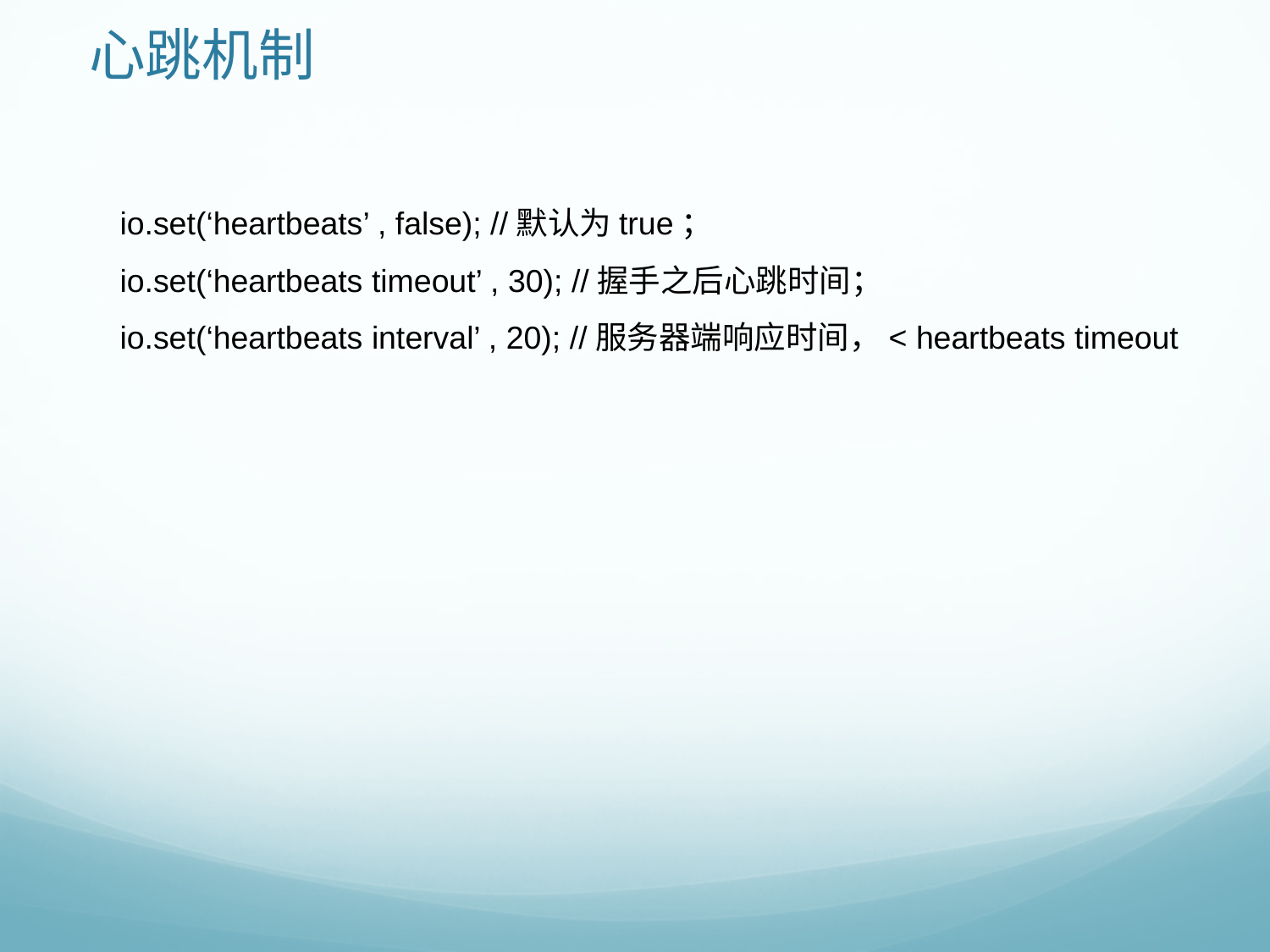

# 心跳机制
io.set(‘heartbeats’ , false); //默认为true；
io.set(‘heartbeats timeout’ , 30); //握手之后心跳时间；
io.set(‘heartbeats interval’ , 20); //服务器端响应时间，< heartbeats timeout